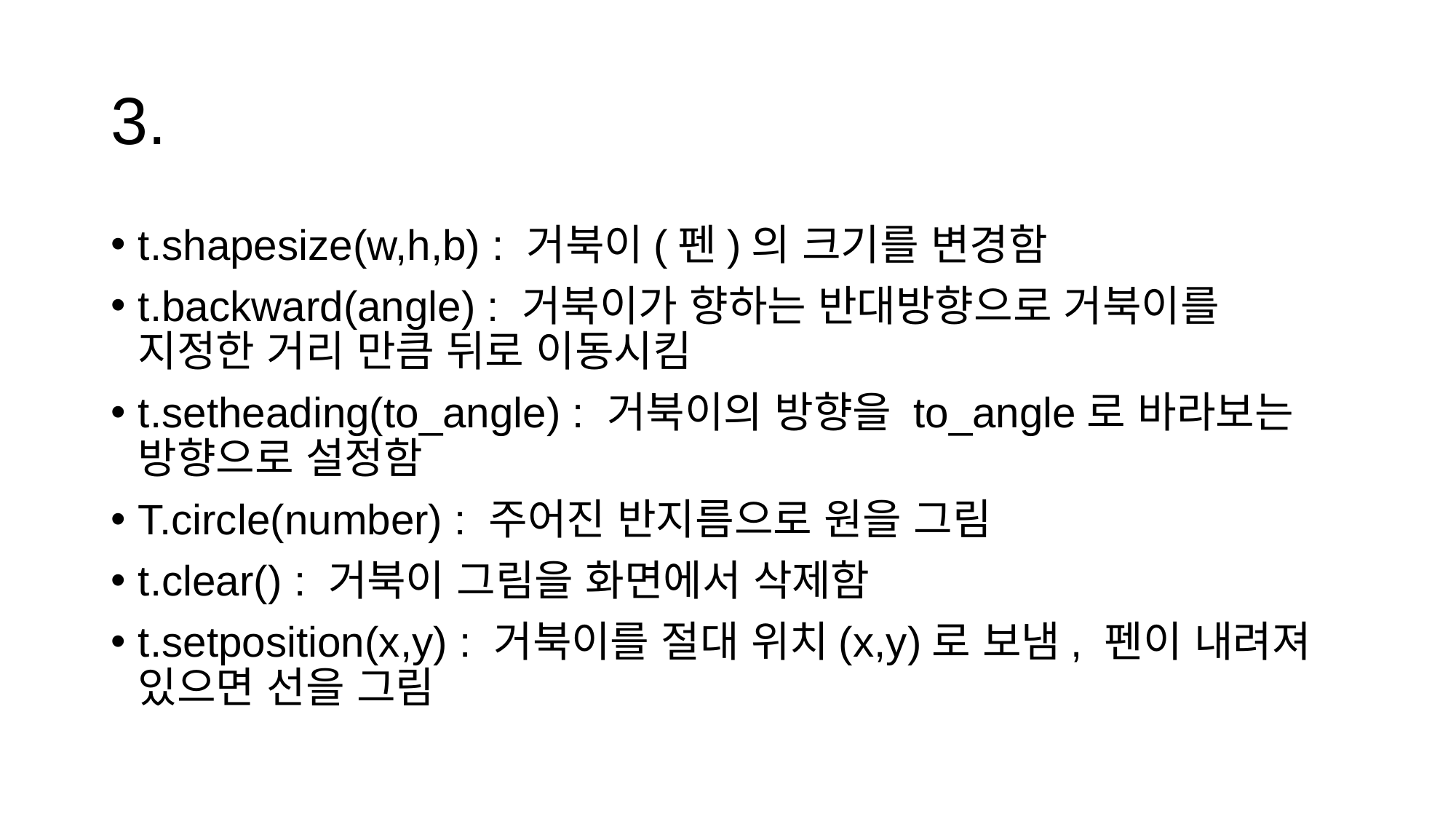

# 3.
t.shapesize(w,h,b) : 거북이(펜)의 크기를 변경함
t.backward(angle) : 거북이가 향하는 반대방향으로 거북이를 지정한 거리 만큼 뒤로 이동시킴
t.setheading(to_angle) : 거북이의 방향을 to_angle로 바라보는 방향으로 설정함
T.circle(number) : 주어진 반지름으로 원을 그림
t.clear() : 거북이 그림을 화면에서 삭제함
t.setposition(x,y) : 거북이를 절대 위치(x,y)로 보냄, 펜이 내려져 있으면 선을 그림